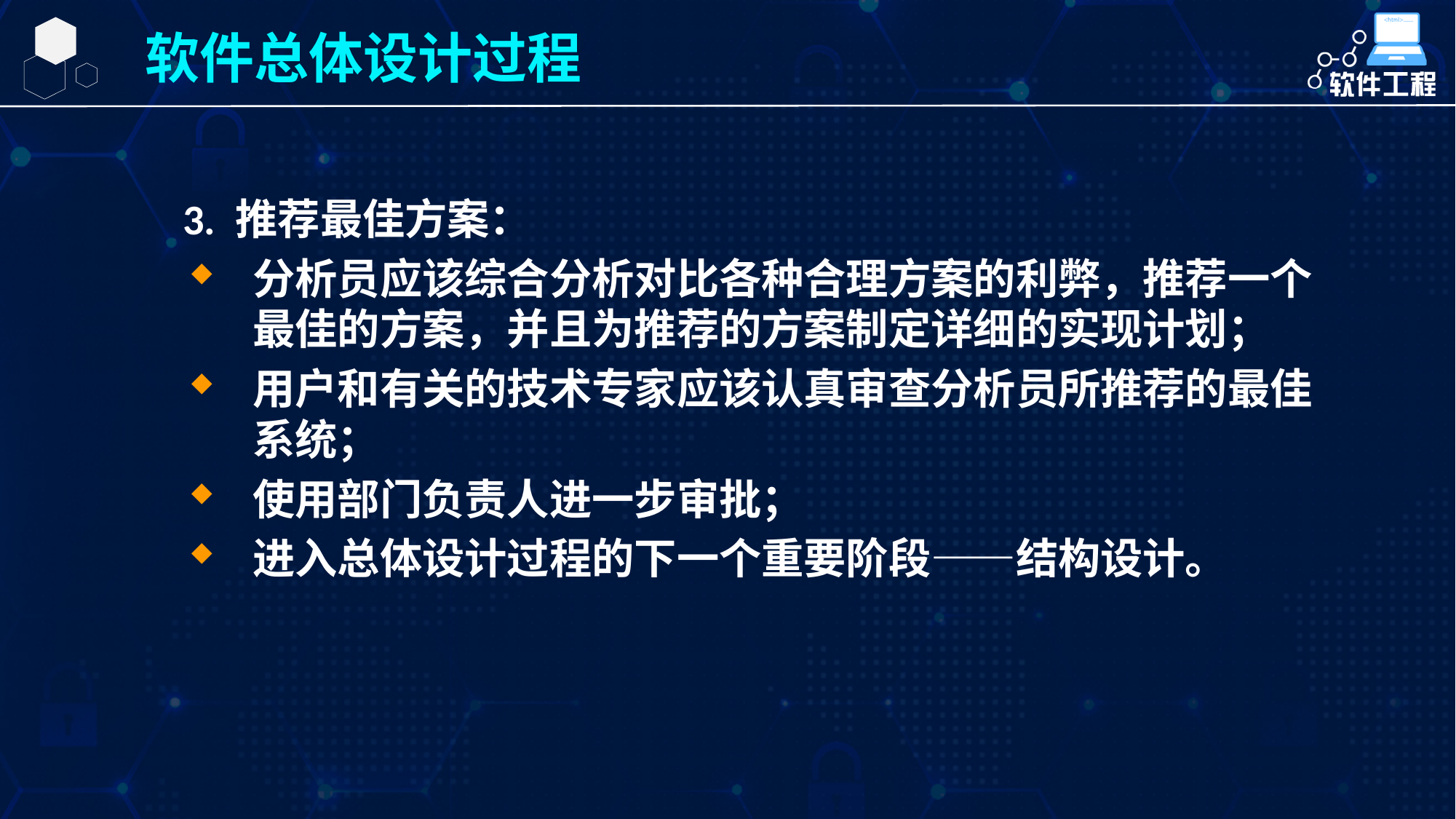

软件总体设计过程
     3. 推荐最佳方案：
分析员应该综合分析对比各种合理方案的利弊，推荐一个最佳的方案，并且为推荐的方案制定详细的实现计划；
用户和有关的技术专家应该认真审查分析员所推荐的最佳系统；
使用部门负责人进一步审批；
进入总体设计过程的下一个重要阶段——结构设计。